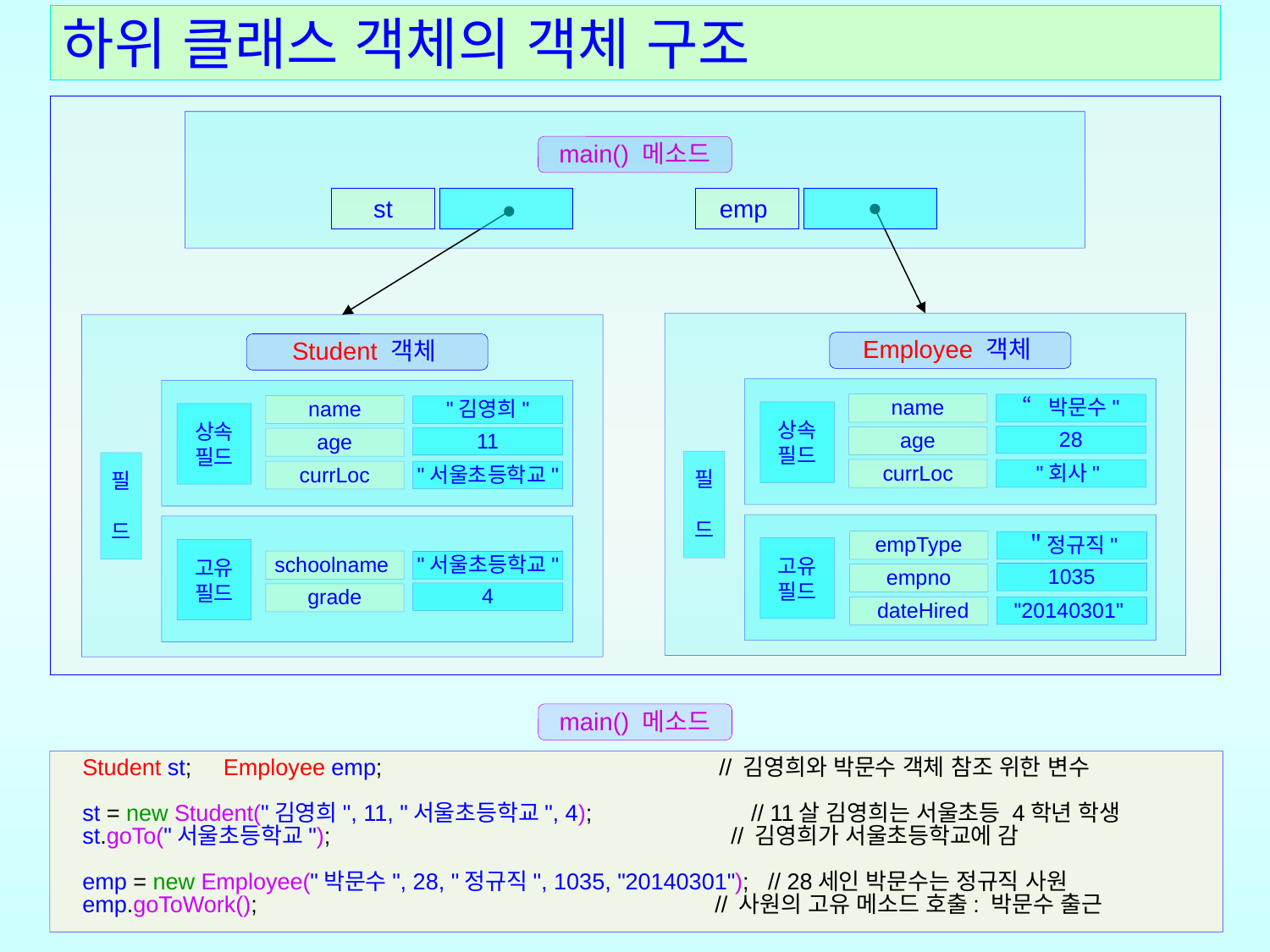

# 하위 클래스 객체의 객체 구조

main() 메소드
st

emp

Employee 객체
Student 객체

name
“박문수"
name
"김영희"
상속
필드
상속
필드
28
age
11
age
필

드
필

드
currLoc
"회사"
currLoc
"서울초등학교"

empType
＂정규직"
고유
필드
고유
필드
schoolname
"서울초등학교"
1035
empno
4
grade
dateHired
"20140301"
main() 메소드
Student st;     Employee emp;                                                     // 김영희와 박문수 객체 참조 위한 변수

st = new Student("김영희", 11, "서울초등학교", 4);                         // 11살 김영희는 서울초등 4학년 학생
st.goTo("서울초등학교");                                                               // 김영희가 서울초등학교에 감

emp = new Employee("박문수", 28, "정규직", 1035, "20140301");   // 28세인 박문수는 정규직 사원
emp.goToWork();                                                                        // 사원의 고유 메소드 호출: 박문수 출근